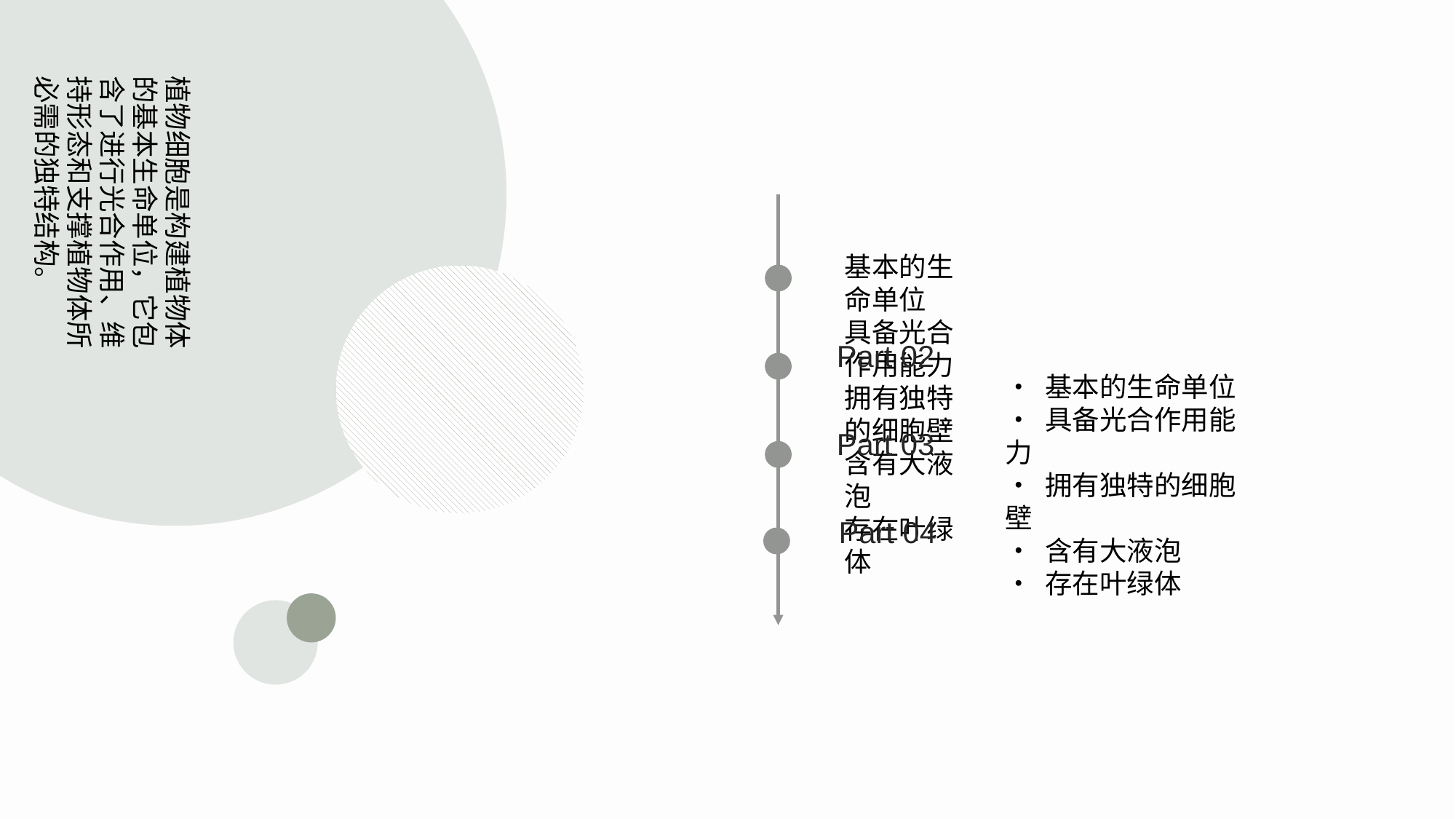

植物细胞是构建植物体的基本生命单位，它包含了进行光合作用、维持形态和支撑植物体所必需的独特结构。

基本的生命单位
具备光合作用能力
拥有独特的细胞壁
含有大液泡
存在叶绿体

Part 02

• 基本的生命单位
• 具备光合作用能力
• 拥有独特的细胞壁
• 含有大液泡
• 存在叶绿体
Part 03

Part 04